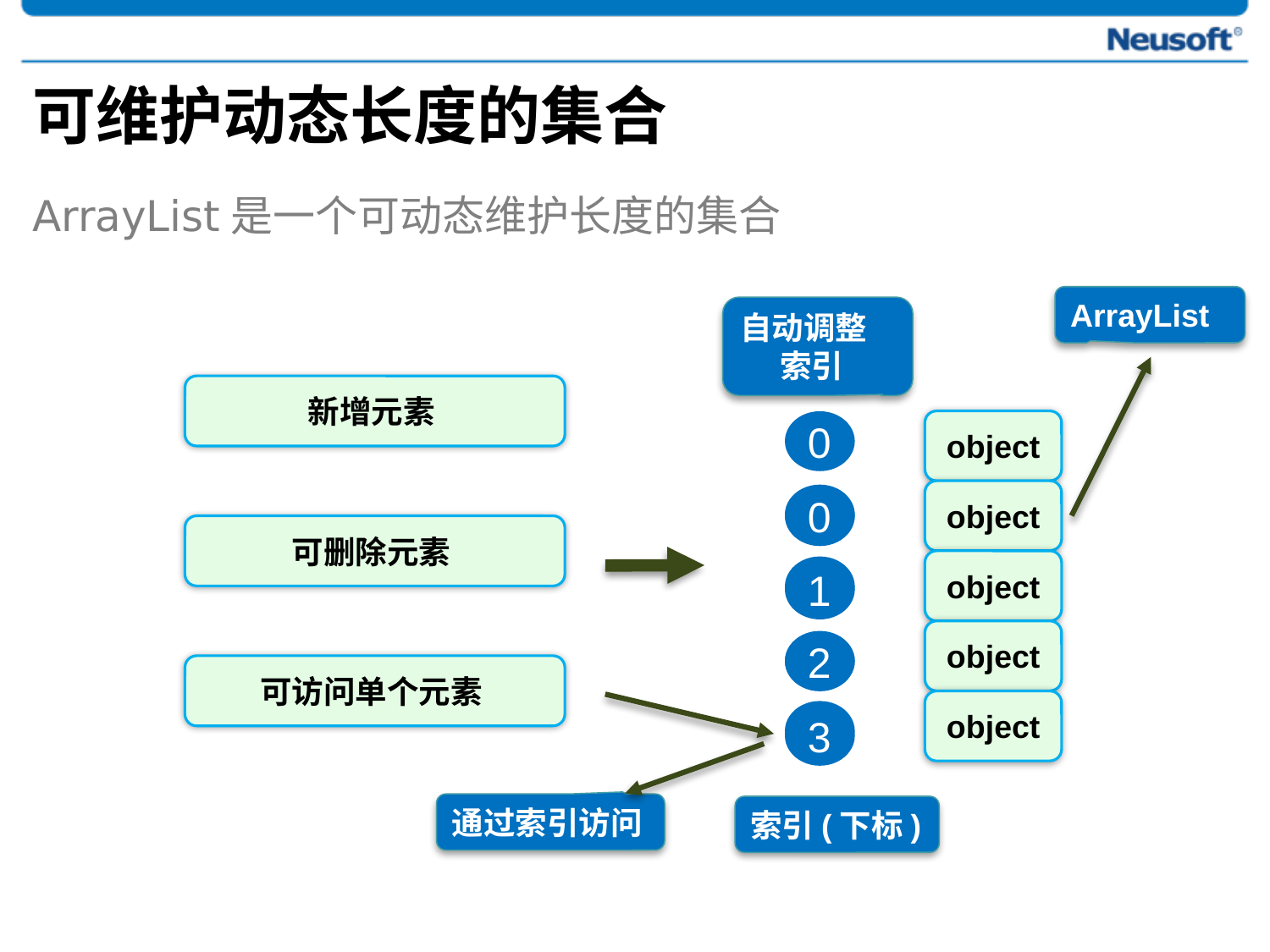

# 可维护动态长度的集合
ArrayList是一个可动态维护长度的集合
ArrayList
自动调整索引

新增元素
object
0
object
1
0
可删除元素
object
2
1
object
3
2
可访问单个元素
object

4
3

通过索引访问
索引(下标)